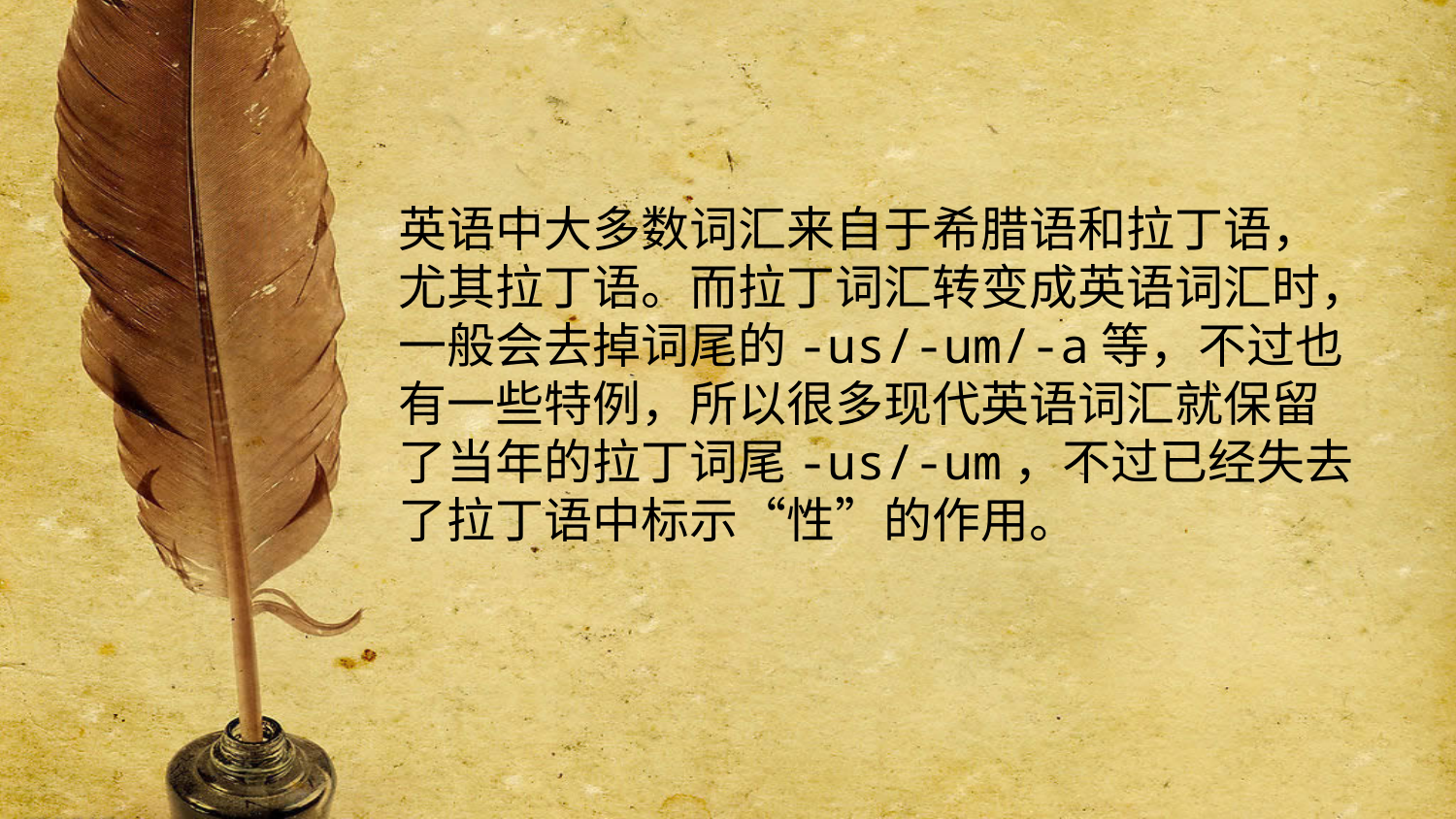

#
英语中大多数词汇来自于希腊语和拉丁语，尤其拉丁语。而拉丁词汇转变成英语词汇时，一般会去掉词尾的-us/-um/-a等，不过也有一些特例，所以很多现代英语词汇就保留了当年的拉丁词尾-us/-um，不过已经失去了拉丁语中标示“性”的作用。